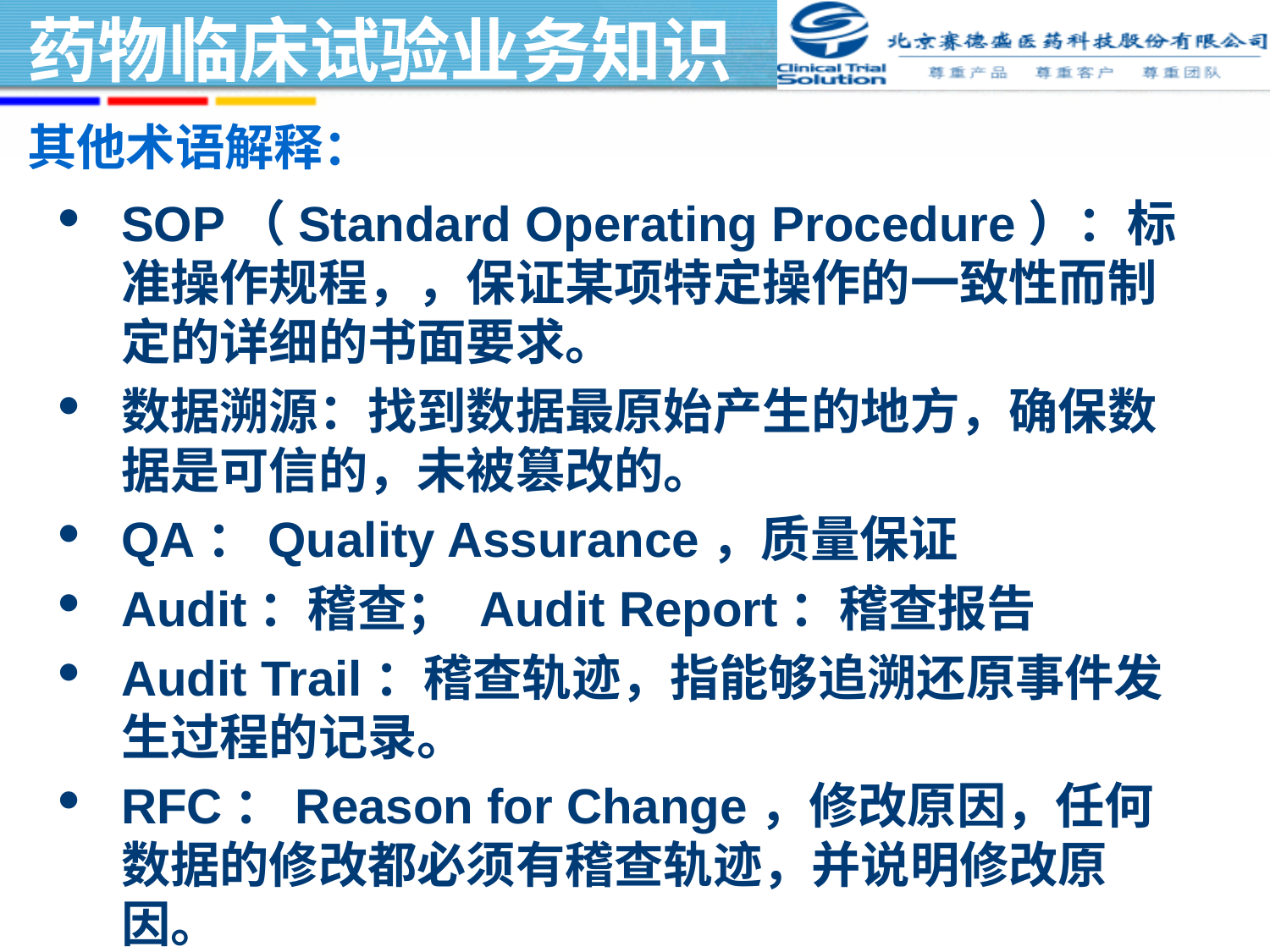

其他术语解释：
SOP（Standard Operating Procedure）：标准操作规程，，保证某项特定操作的一致性而制定的详细的书面要求。
数据溯源：找到数据最原始产生的地方，确保数据是可信的，未被篡改的。
QA：Quality Assurance，质量保证
Audit：稽查； Audit Report：稽查报告
Audit Trail：稽查轨迹，指能够追溯还原事件发生过程的记录。
RFC：Reason for Change，修改原因，任何数据的修改都必须有稽查轨迹，并说明修改原因。